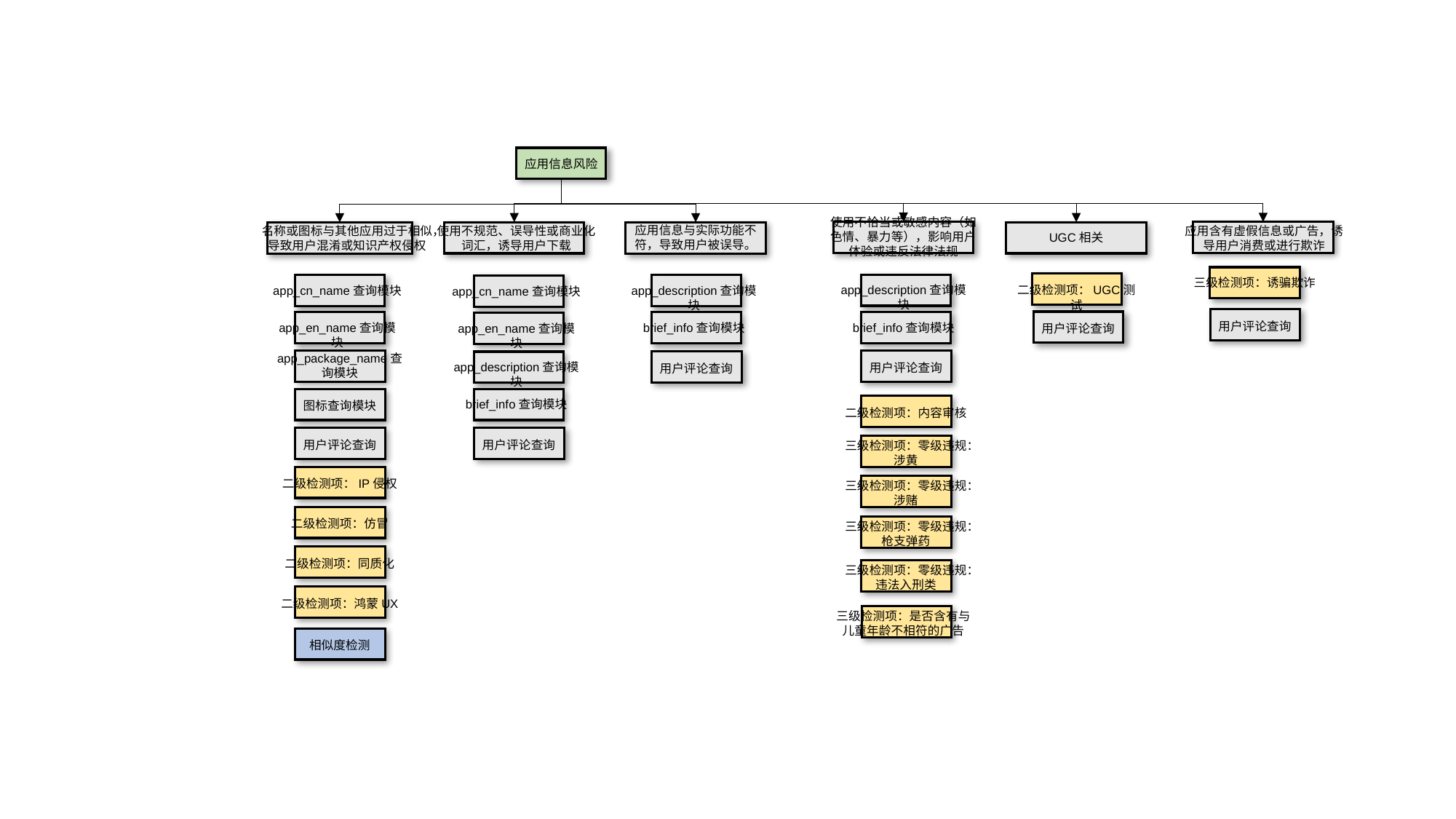

应用信息风险
使用不恰当或敏感内容（如色情、暴力等），影响用户体验或违反法律法规

应用信息与实际功能不符，导致用户被误导。

应用含有虚假信息或广告，诱导用户消费或进行欺诈

名称或图标与其他应用过于相似，导致用户混淆或知识产权侵权
使用不规范、误导性或商业化词汇，诱导用户下载

UGC相关

三级检测项：诱骗欺诈

二级检测项：UGC测试

app_description查询模块

app_cn_name查询模块

app_description查询模块

app_cn_name查询模块

用户评论查询

用户评论查询

brief_info查询模块

app_en_name查询模块

brief_info查询模块

app_en_name查询模块
app_package_name查询模块

用户评论查询

用户评论查询

app_description查询模块

图标查询模块

brief_info查询模块

二级检测项：内容审核

用户评论查询

用户评论查询
三级检测项：零级违规：
涉黄

二级检测项：IP侵权
三级检测项：零级违规：
涉赌

二级检测项：仿冒
三级检测项：零级违规：
枪支弹药

二级检测项：同质化
三级检测项：零级违规：
违法入刑类

二级检测项：鸿蒙UX
三级检测项：是否含有与儿童年龄不相符的广告

相似度检测